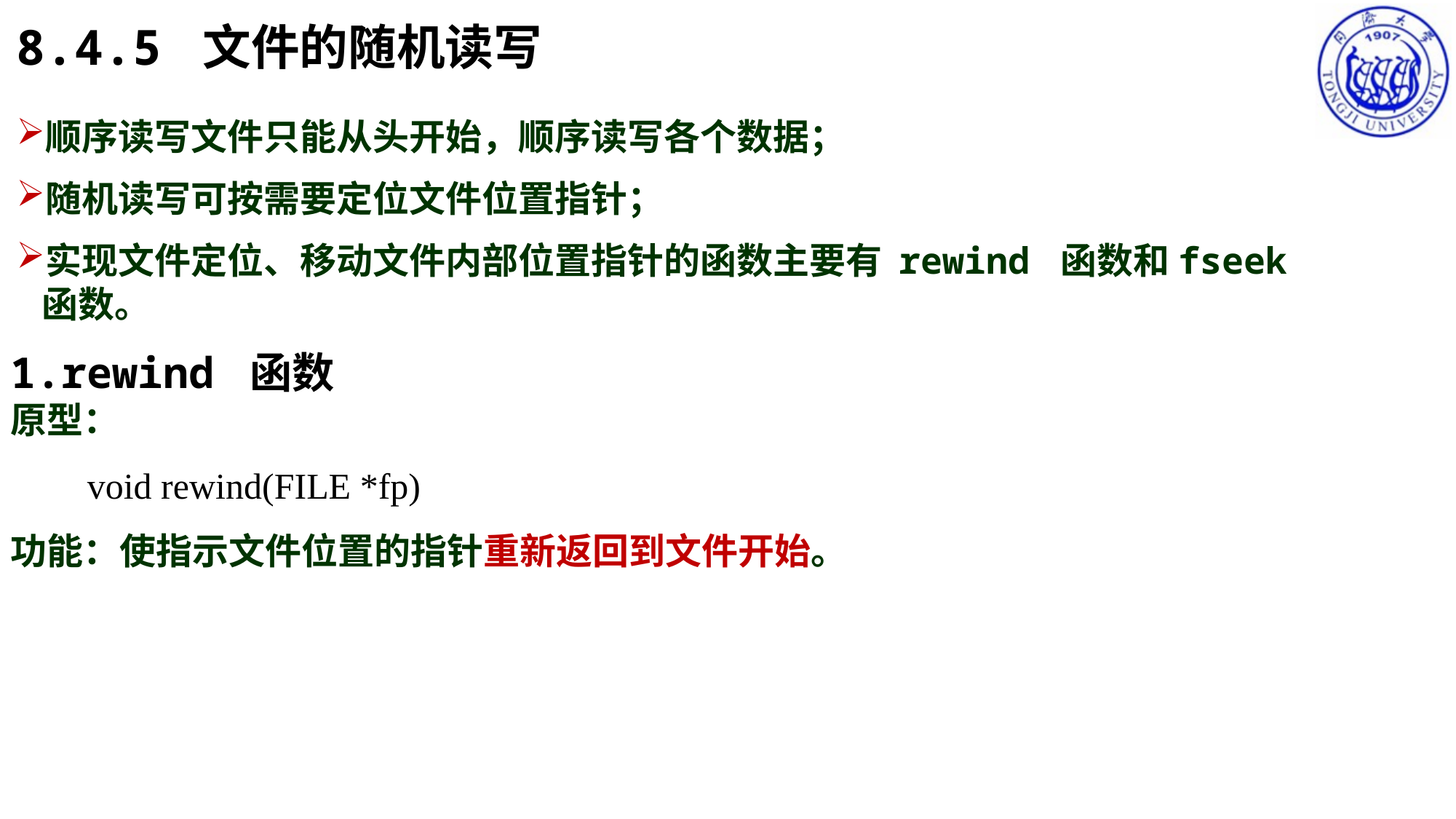

8.4.5 文件的随机读写
顺序读写文件只能从头开始，顺序读写各个数据；
随机读写可按需要定位文件位置指针；
实现文件定位、移动文件内部位置指针的函数主要有 rewind 函数和fseek函数。
1.rewind 函数
原型：
	 void rewind(FILE *fp)
功能：使指示文件位置的指针重新返回到文件开始。